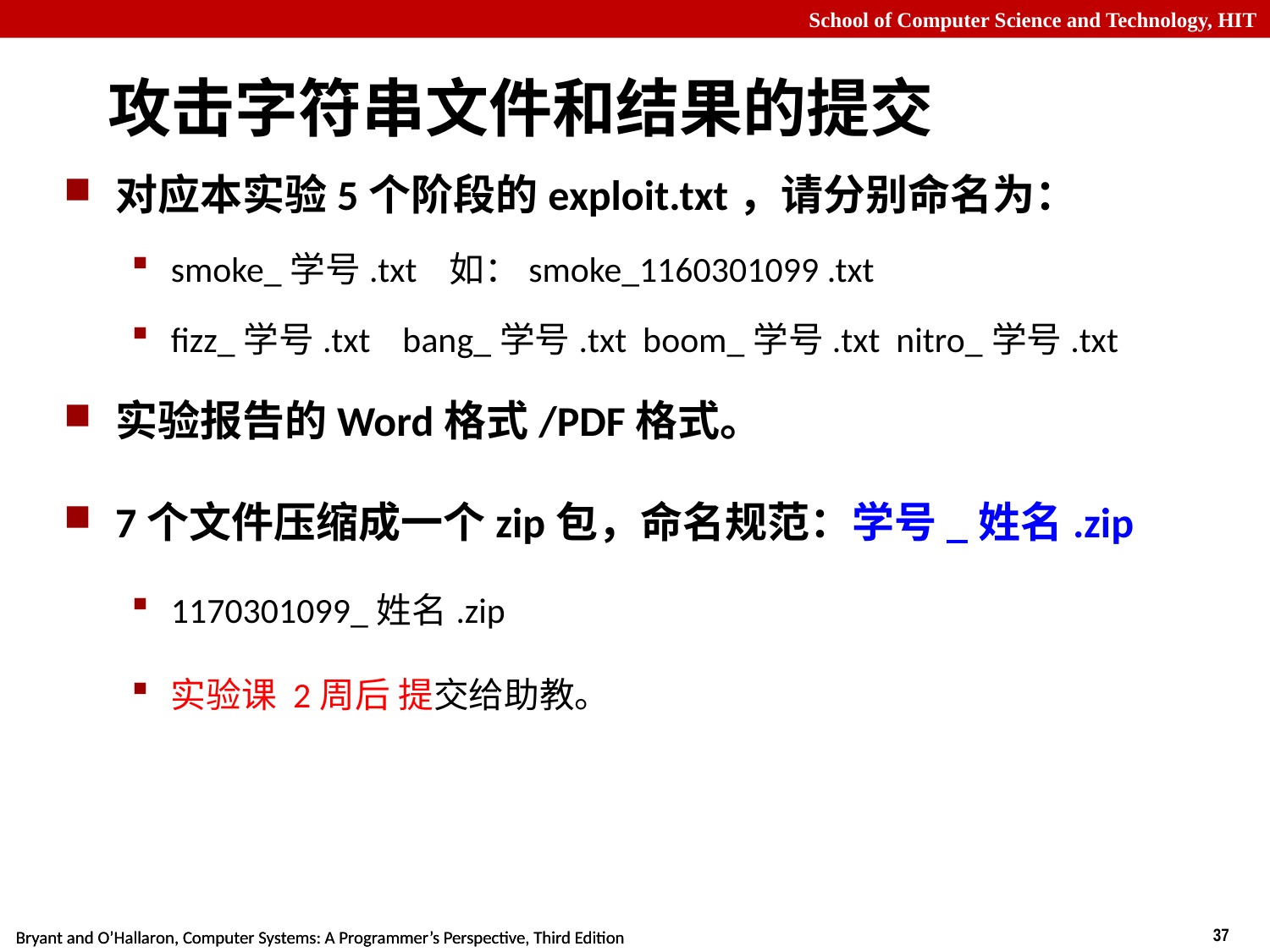

-37-
# 攻击字符串文件和结果的提交
对应本实验5个阶段的exploit.txt，请分别命名为：
smoke_学号.txt	  如：smoke_1160301099 .txt
fizz_学号.txt    bang_学号.txt  boom_学号.txt  nitro_学号.txt
实验报告的Word格式/PDF格式。
7个文件压缩成一个zip包，命名规范：学号_姓名.zip
1170301099_姓名.zip
实验课 2周后 提交给助教。